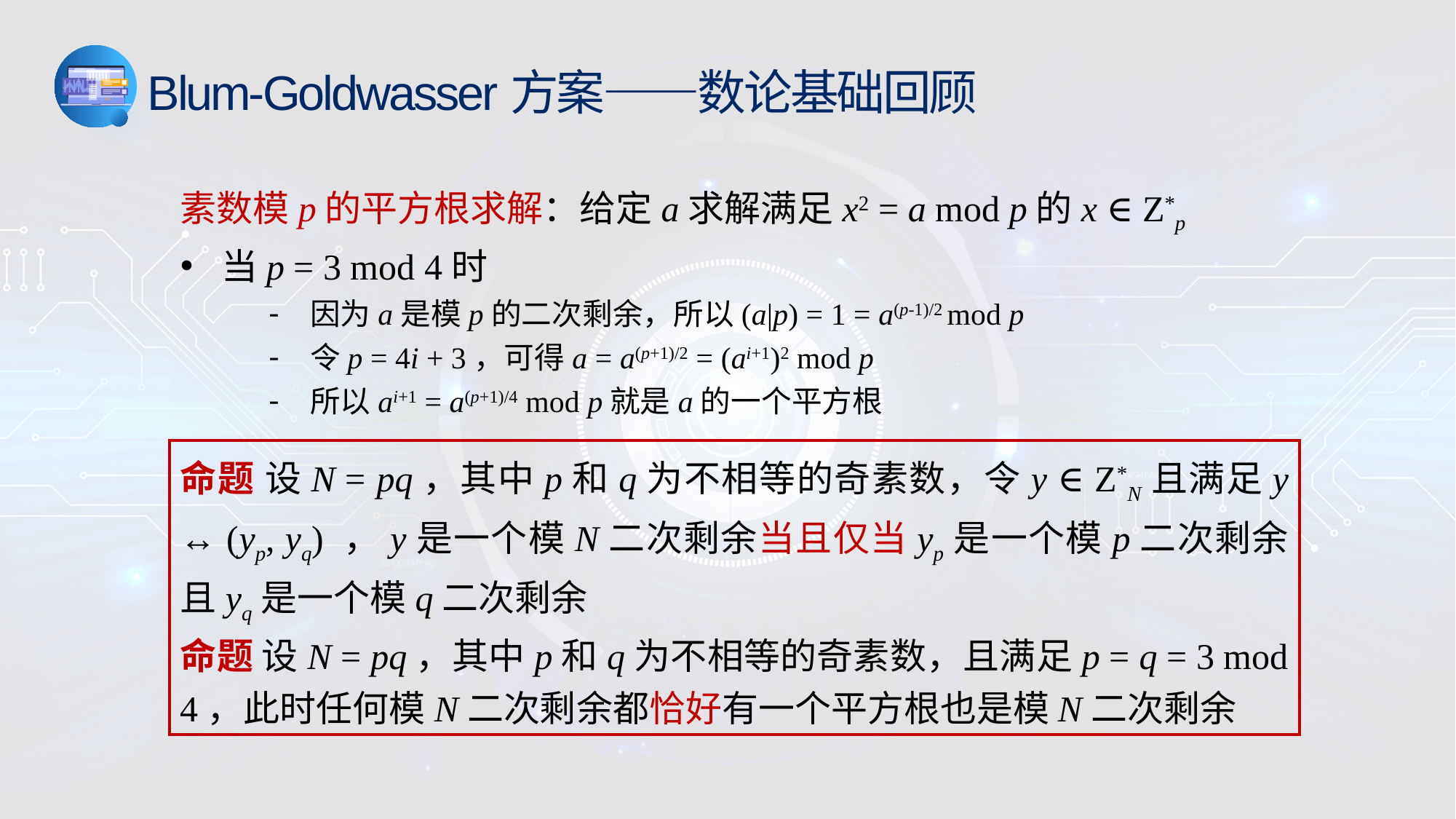

Blum-Goldwasser方案——数论基础回顾

素数模p的平方根求解：给定a求解满足x2 = a mod p的x ∈ Z*p
当p = 3 mod 4时
因为a是模p的二次剩余，所以(a|p) = 1 = a(p-1)/2 mod p
令p = 4i + 3，可得a = a(p+1)/2 = (ai+1)2 mod p
所以ai+1 = a(p+1)/4 mod p就是a的一个平方根
命题 设N = pq，其中p和q为不相等的奇素数，令y ∈ Z*N且满足y ↔ (yp, yq) ，y是一个模N二次剩余当且仅当yp是一个模p二次剩余且yq是一个模q二次剩余
命题 设N = pq，其中p和q为不相等的奇素数，且满足p = q = 3 mod 4，此时任何模N二次剩余都恰好有一个平方根也是模N二次剩余